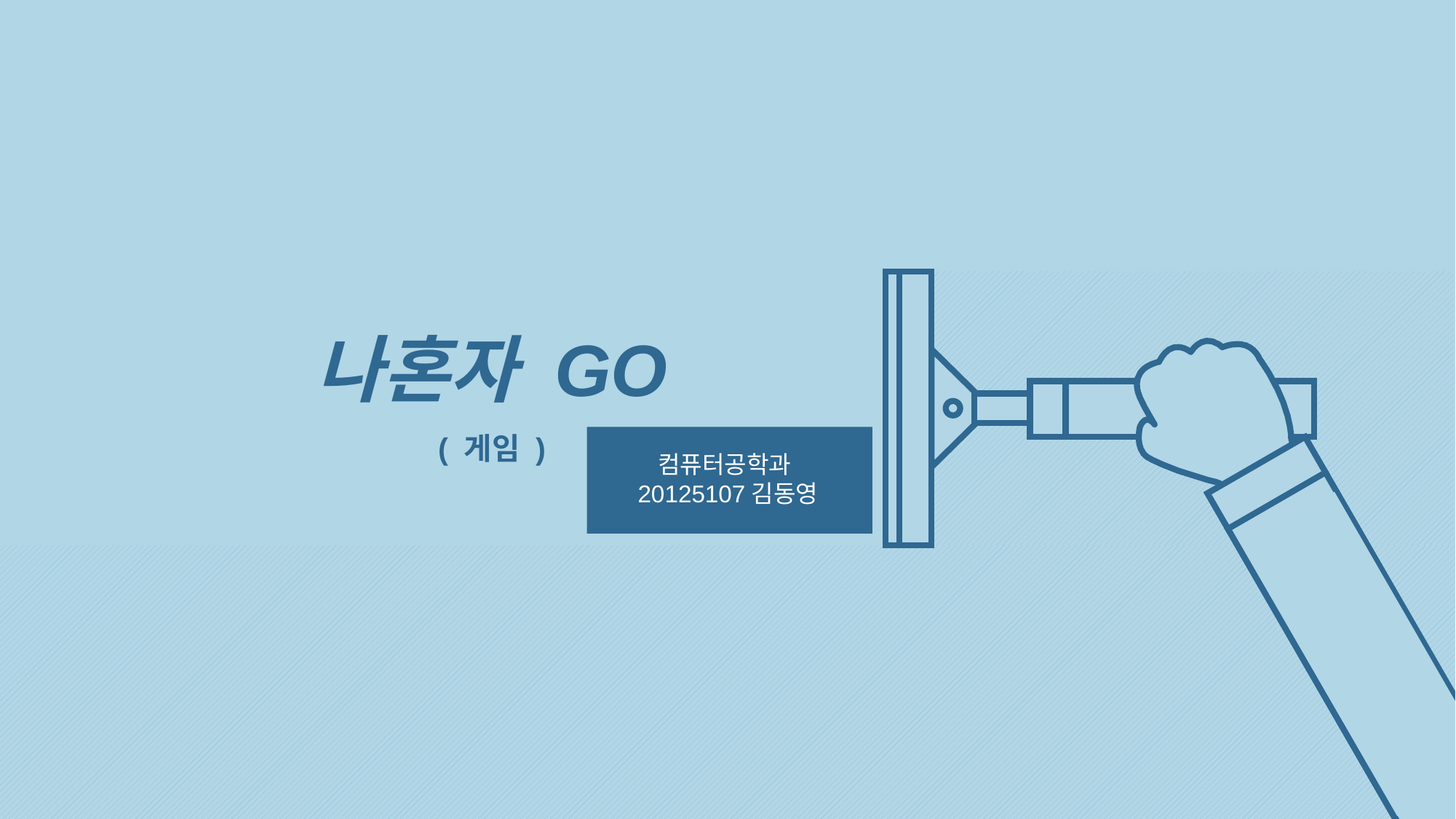

나혼자 GO
( 게임 )

컴퓨터공학과
20125107김동영